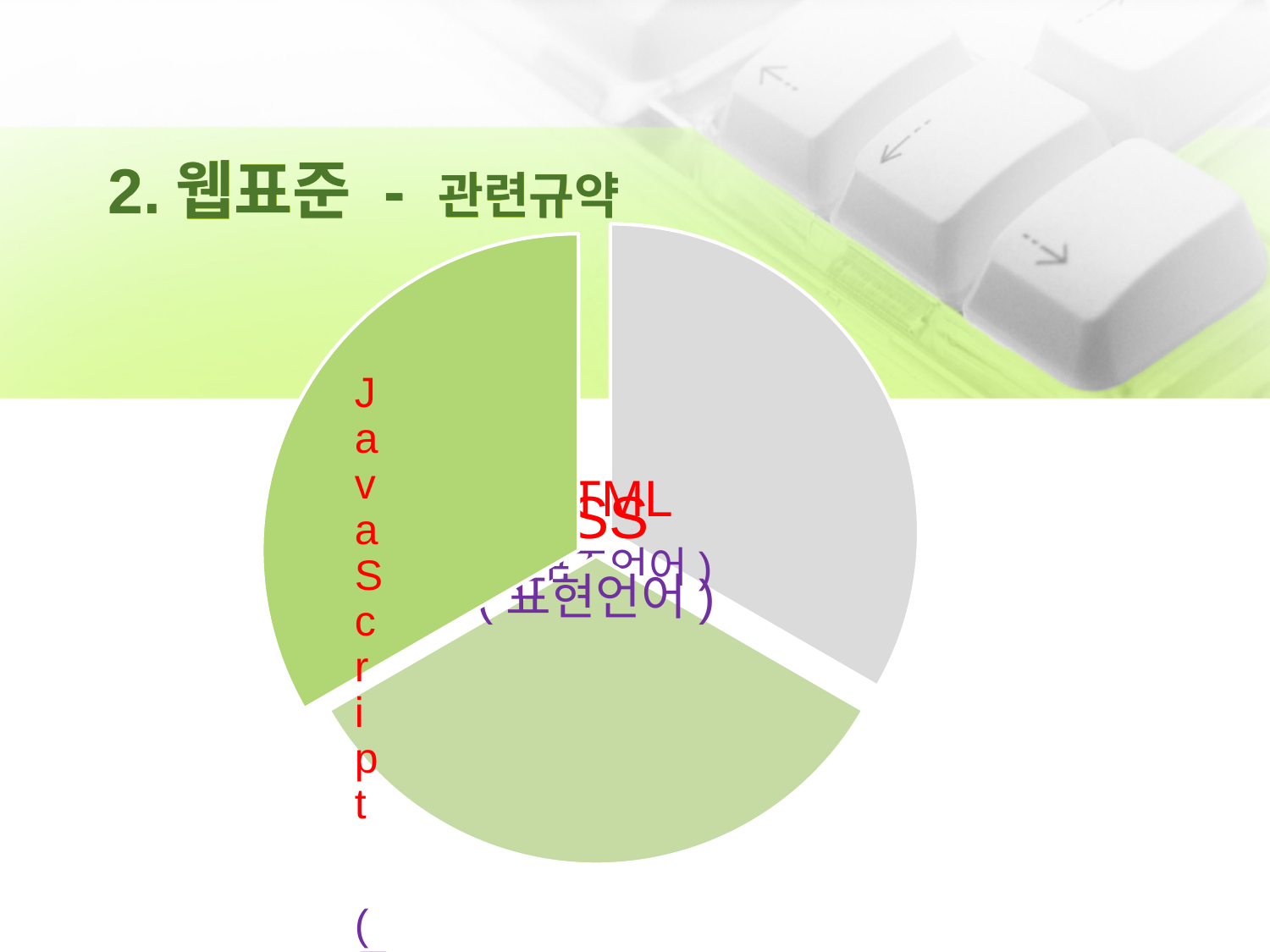

# 2.웹표준 - 관련규약
HTML
(구조언어)
CSS
(표현언어)
JavaScript
 (동작언어)